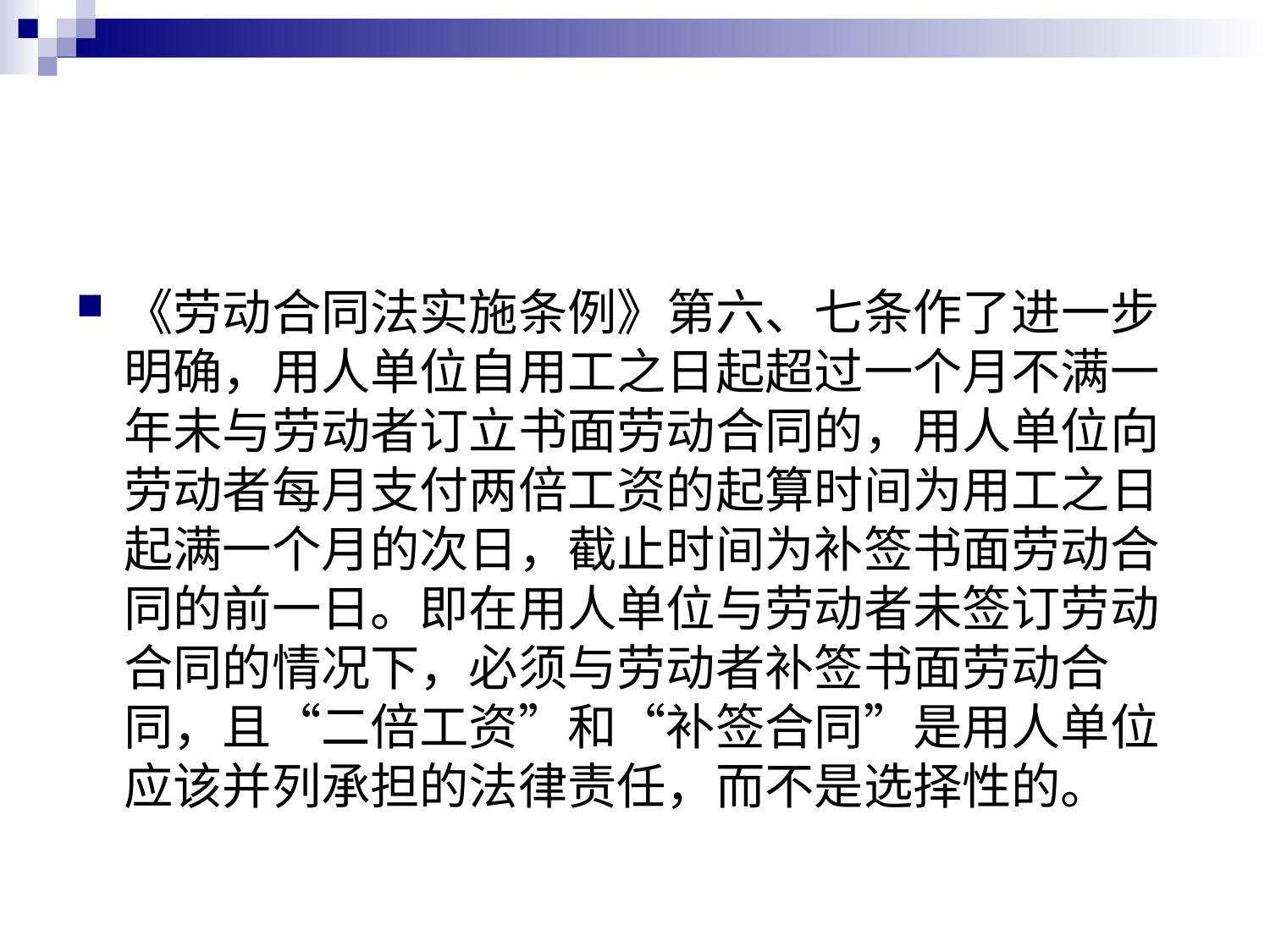

#
《劳动合同法实施条例》第六、七条作了进一步明确，用人单位自用工之日起超过一个月不满一年未与劳动者订立书面劳动合同的，用人单位向劳动者每月支付两倍工资的起算时间为用工之日起满一个月的次日，截止时间为补签书面劳动合同的前一日。即在用人单位与劳动者未签订劳动合同的情况下，必须与劳动者补签书面劳动合同，且“二倍工资”和“补签合同”是用人单位应该并列承担的法律责任，而不是选择性的。